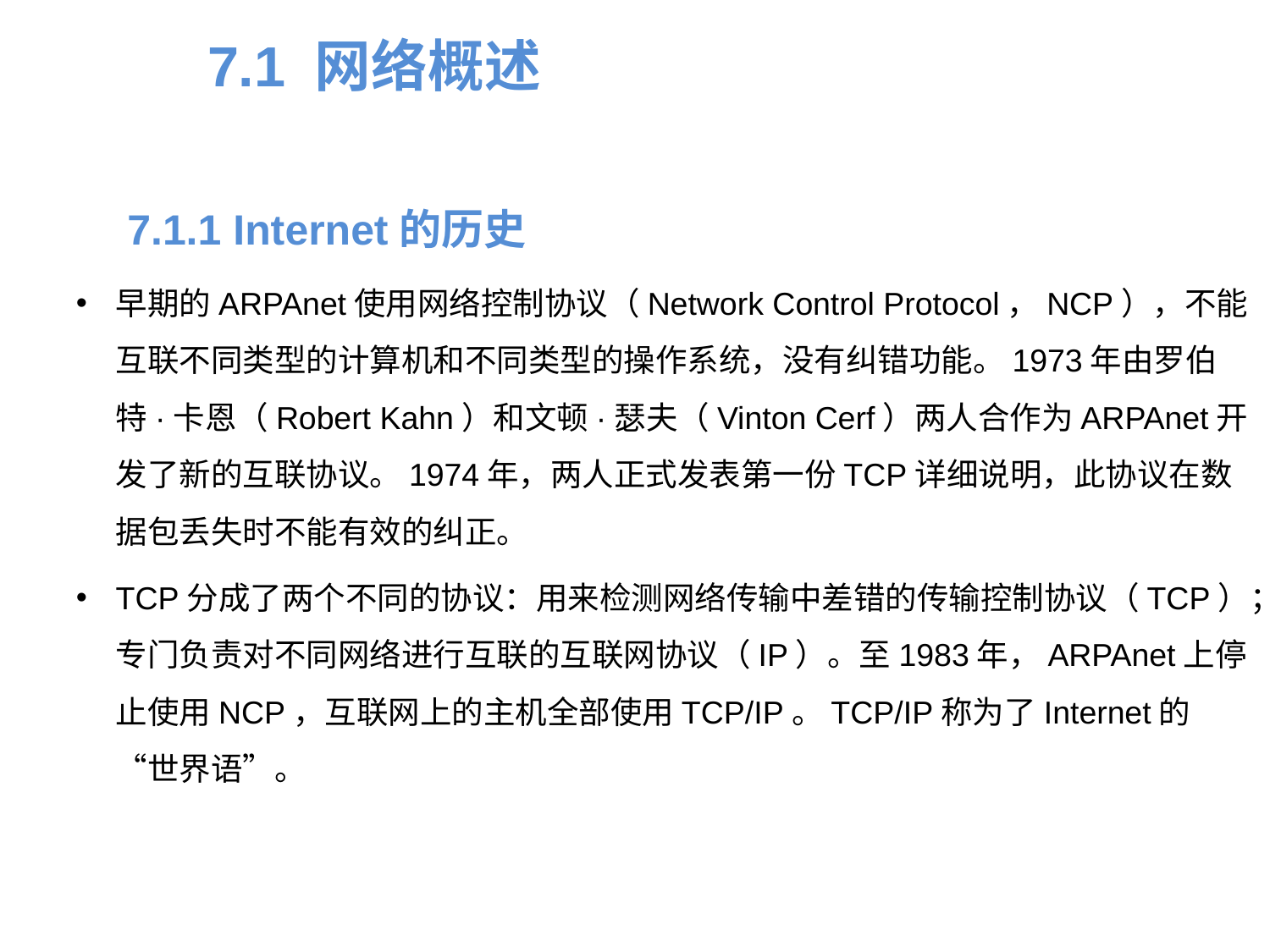

7.1 网络概述
7.1.1 Internet的历史
早期的ARPAnet使用网络控制协议（Network Control Protocol，NCP），不能互联不同类型的计算机和不同类型的操作系统，没有纠错功能。1973年由罗伯特·卡恩（Robert Kahn）和文顿·瑟夫（Vinton Cerf）两人合作为ARPAnet开发了新的互联协议。1974年，两人正式发表第一份TCP详细说明，此协议在数据包丢失时不能有效的纠正。
TCP分成了两个不同的协议：用来检测网络传输中差错的传输控制协议（TCP）；专门负责对不同网络进行互联的互联网协议（IP）。至1983年，ARPAnet上停止使用NCP，互联网上的主机全部使用TCP/IP。TCP/IP称为了Internet的“世界语”。